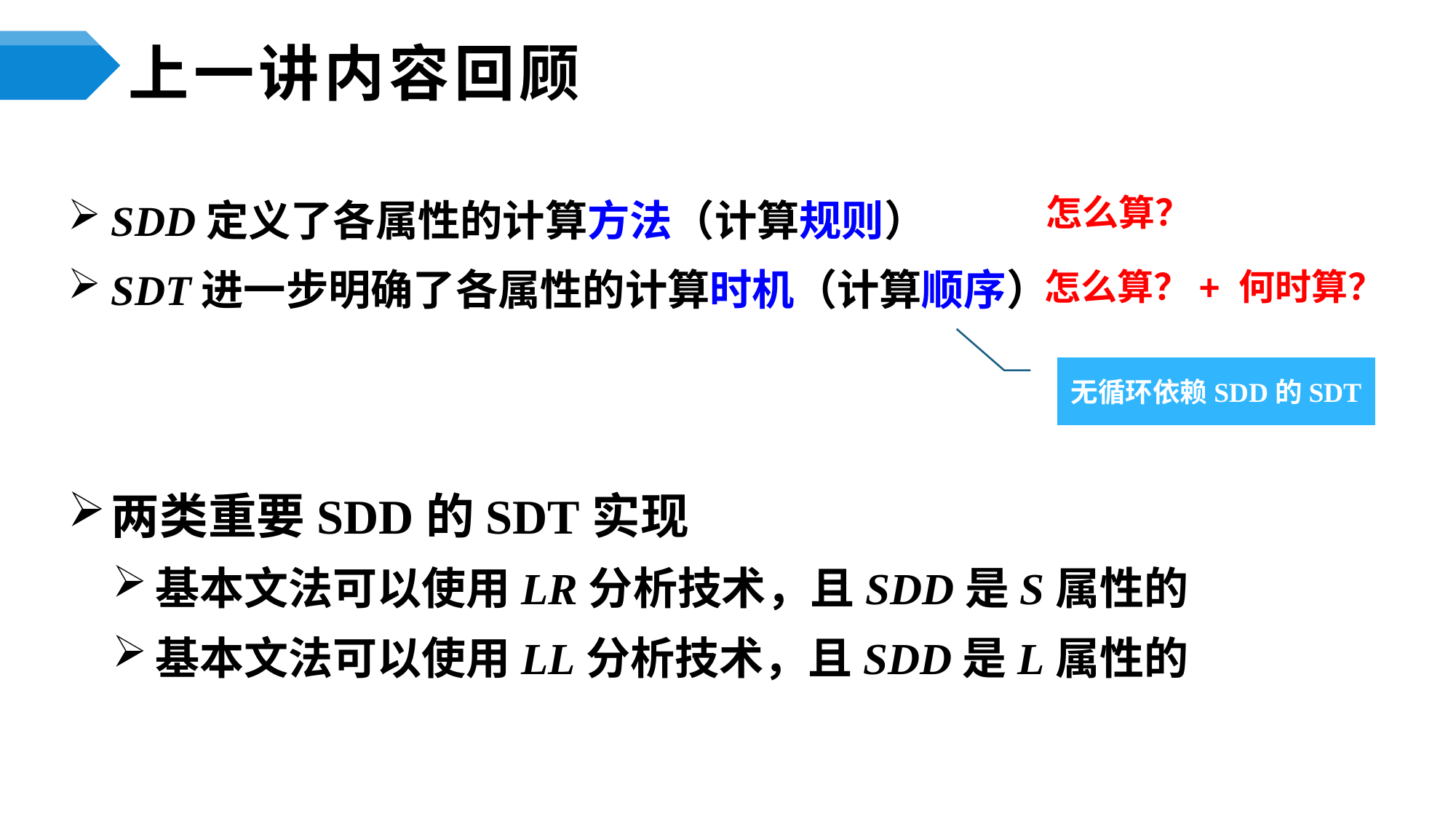

# 上一讲内容回顾
SDD定义了各属性的计算方法（计算规则）
SDT进一步明确了各属性的计算时机（计算顺序）

两类重要SDD的SDT实现
基本文法可以使用LR分析技术，且SDD是S属性的
基本文法可以使用LL分析技术，且SDD是L属性的

怎么算？
怎么算？+ 何时算？
无循环依赖SDD的SDT